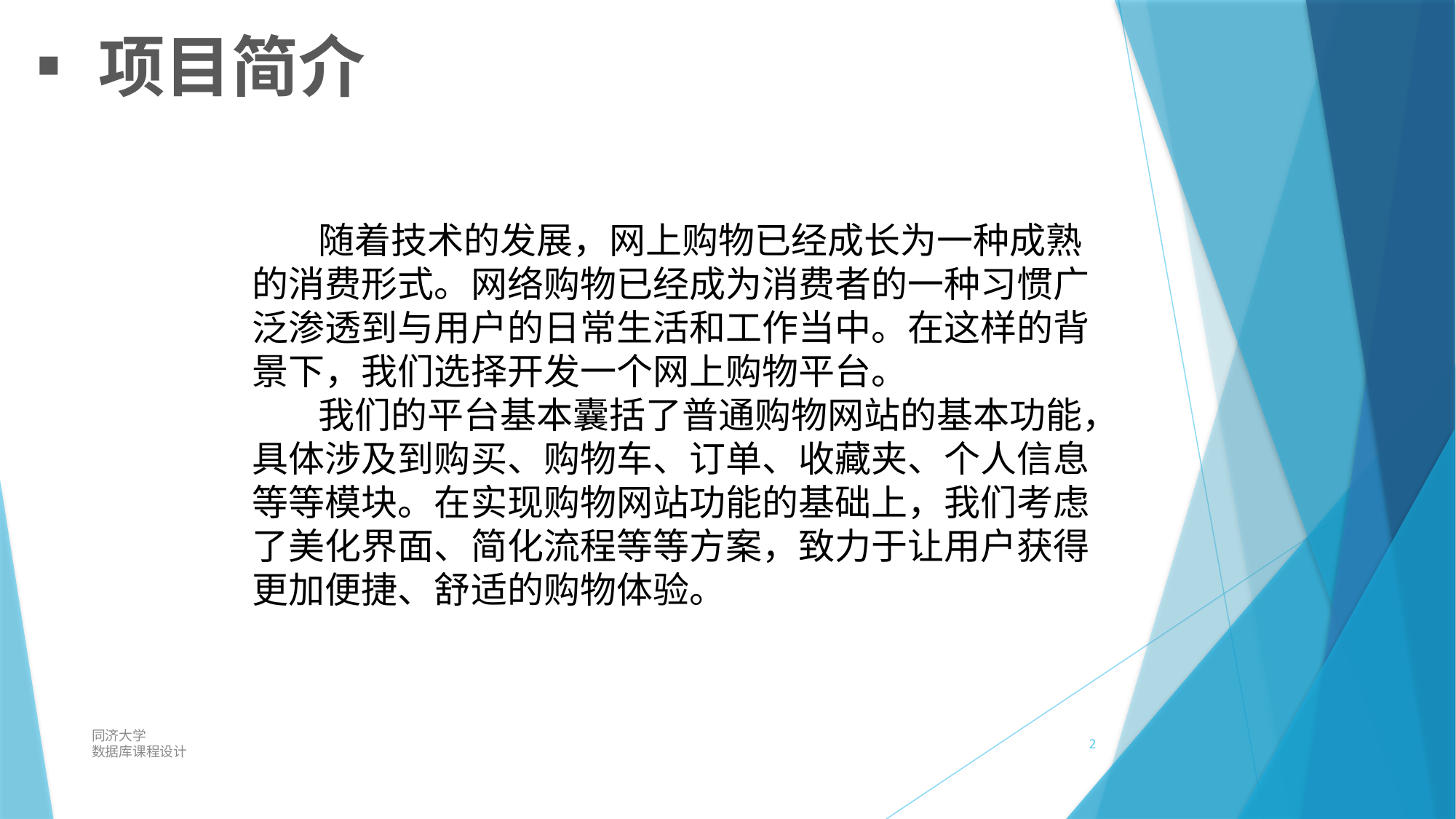

▪项目简介
       随着技术的发展，网上购物已经成长为一种成熟的消费形式。网络购物已经成为消费者的一种习惯广泛渗透到与用户的日常生活和工作当中。在这样的背景下，我们选择开发一个网上购物平台。
       我们的平台基本囊括了普通购物网站的基本功能，具体涉及到购买、购物车、订单、收藏夹、个人信息等等模块。在实现购物网站功能的基础上，我们考虑了美化界面、简化流程等等方案，致力于让用户获得更加便捷、舒适的购物体验。
同济大学
数据库课程设计
2